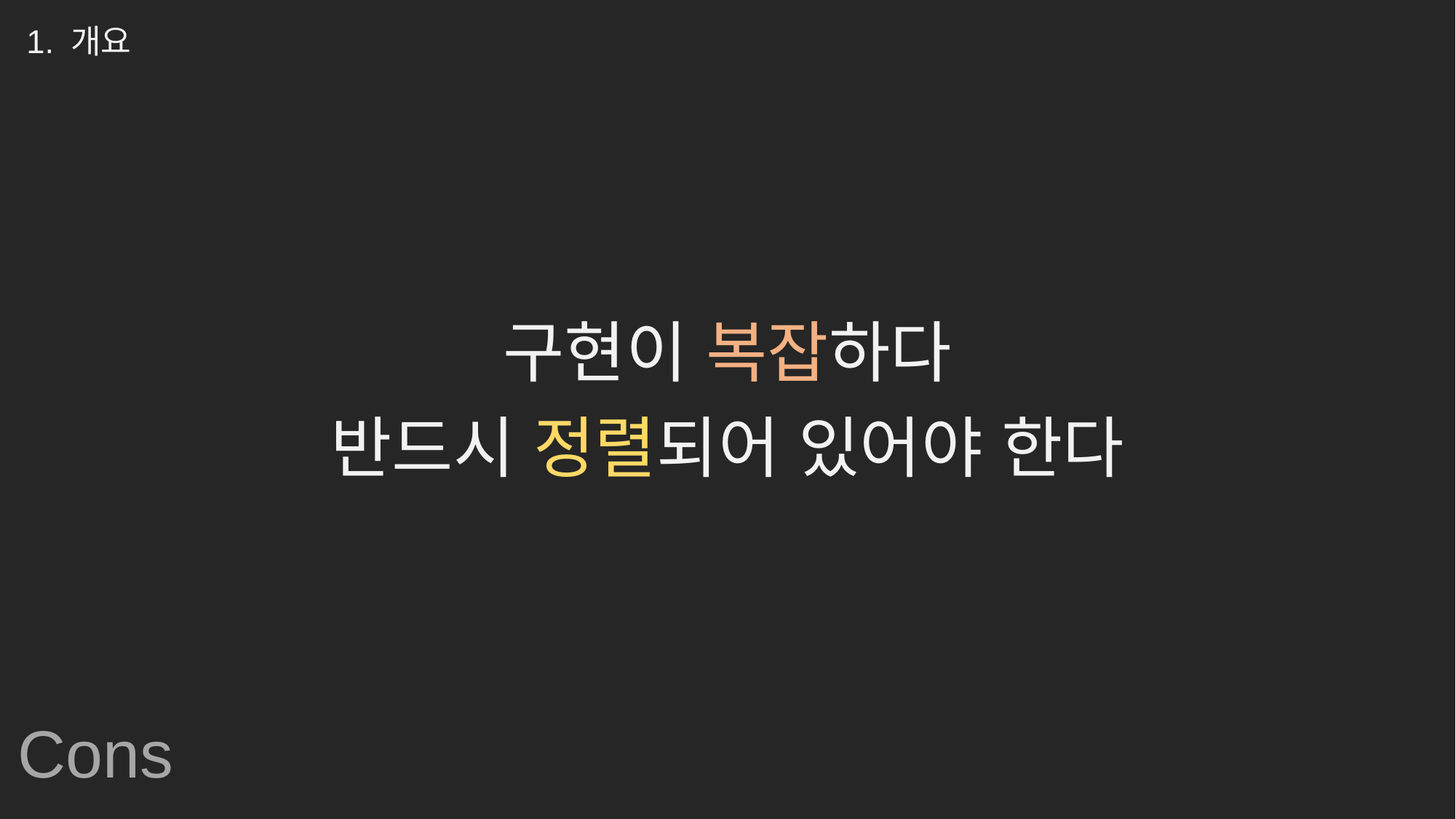

1. 개요
구현이 복잡하다
반드시 정렬되어 있어야 한다
Cons